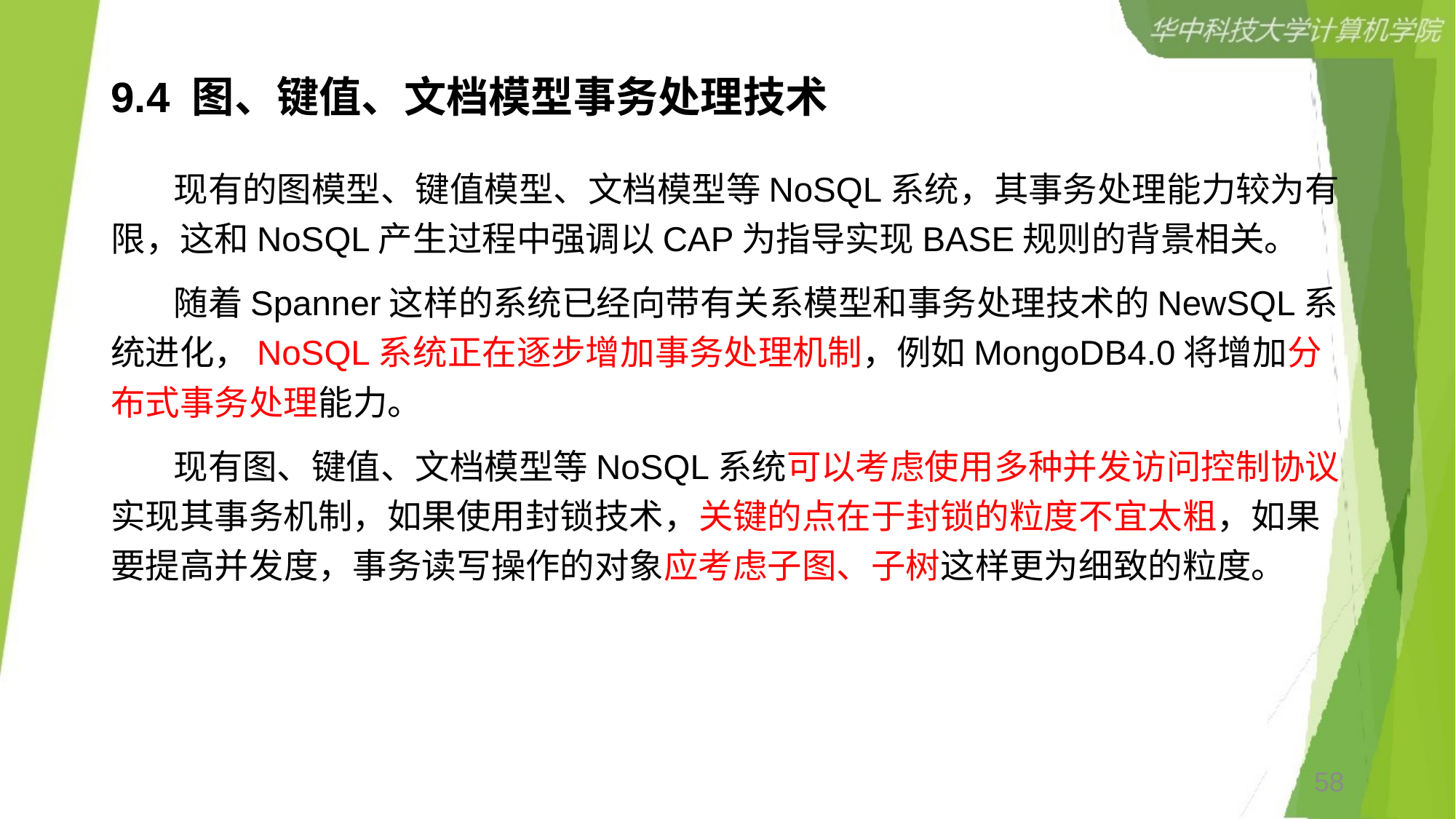

# 9.4 图、键值、文档模型事务处理技术
       现有的图模型、键值模型、文档模型等NoSQL系统，其事务处理能力较为有限，这和NoSQL产生过程中强调以CAP为指导实现BASE规则的背景相关。
       随着Spanner这样的系统已经向带有关系模型和事务处理技术的NewSQL系统进化，NoSQL系统正在逐步增加事务处理机制，例如MongoDB4.0将增加分布式事务处理能力。
       现有图、键值、文档模型等NoSQL系统可以考虑使用多种并发访问控制协议实现其事务机制，如果使用封锁技术，关键的点在于封锁的粒度不宜太粗，如果要提高并发度，事务读写操作的对象应考虑子图、子树这样更为细致的粒度。
58